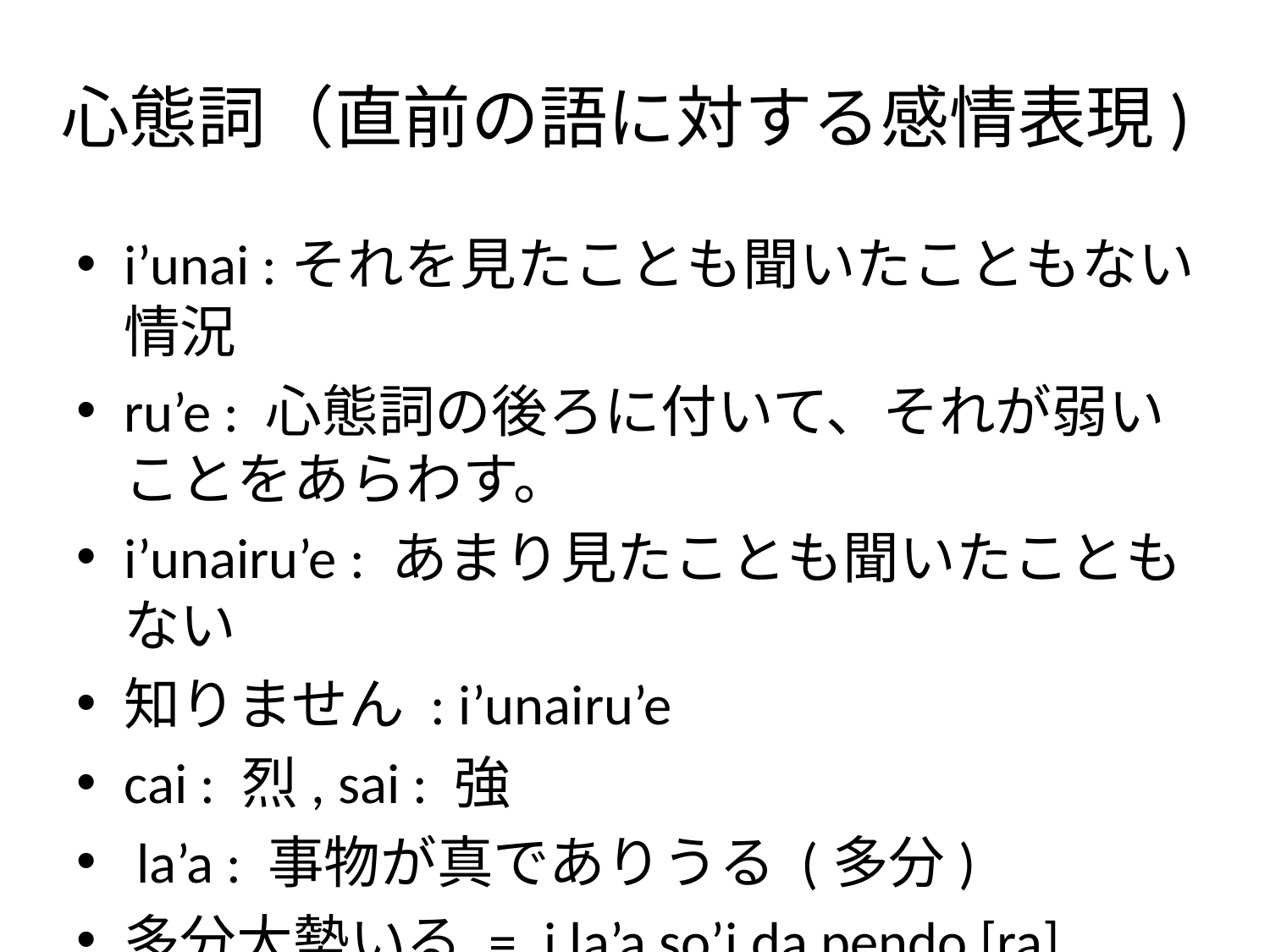

# 心態詞（直前の語に対する感情表現)
i’unai :それを見たことも聞いたこともない情況
ru’e : 心態詞の後ろに付いて、それが弱いことをあらわす。
i’unairu’e : あまり見たことも聞いたこともない
知りません : i’unairu’e
cai : 烈, sai : 強
 la’a : 事物が真でありうる (多分)
多分大勢いる = .i la’a so’i da pendo [ra]